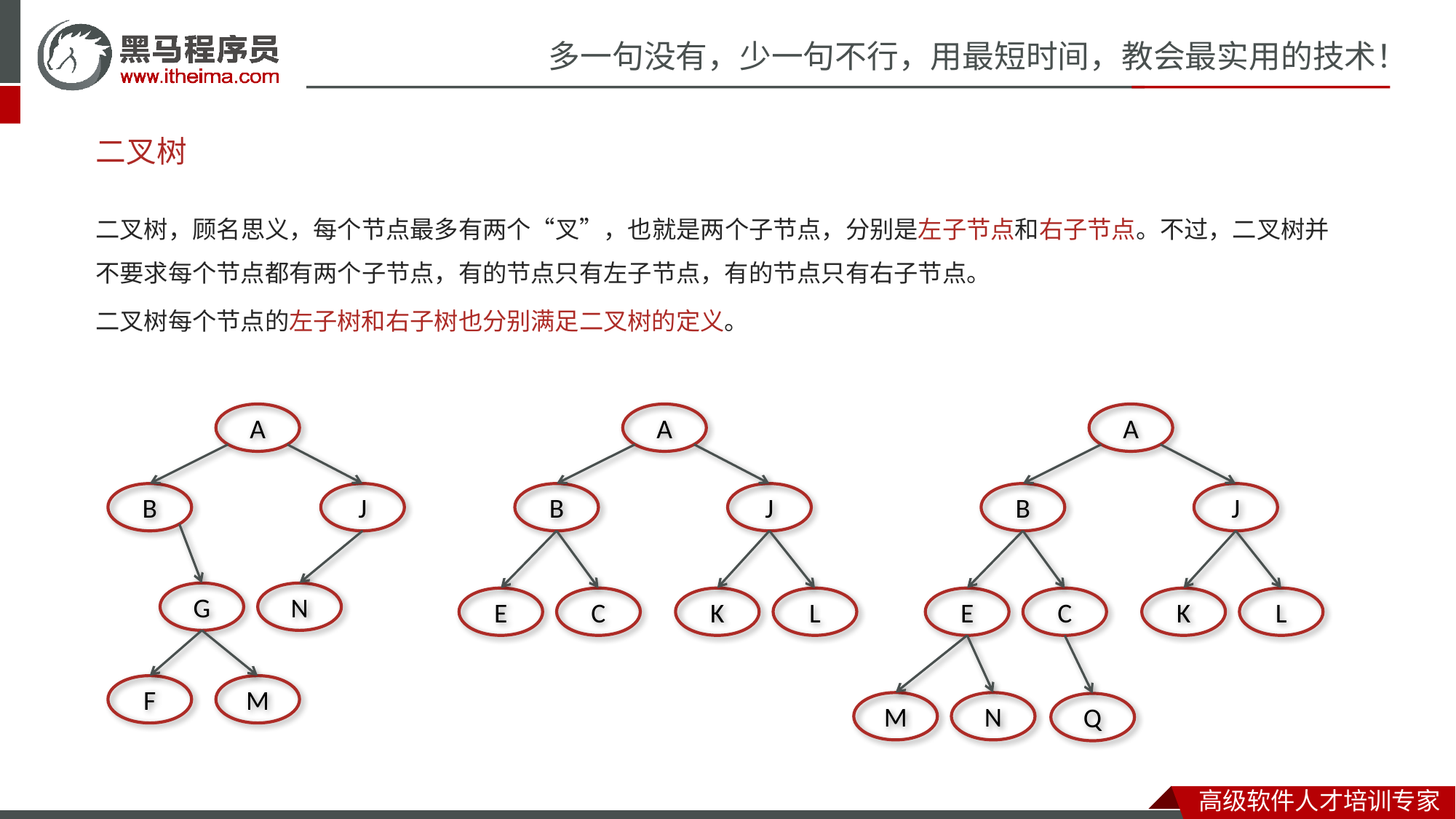

# 二叉树
二叉树，顾名思义，每个节点最多有两个“叉”，也就是两个子节点，分别是左子节点和右子节点。不过，二叉树并不要求每个节点都有两个子节点，有的节点只有左子节点，有的节点只有右子节点。
二叉树每个节点的左子树和右子树也分别满足二叉树的定义。
A
B
J
G
N
F
M
A
B
J
E
C
K
L
A
B
J
E
C
K
L
M
N
Q